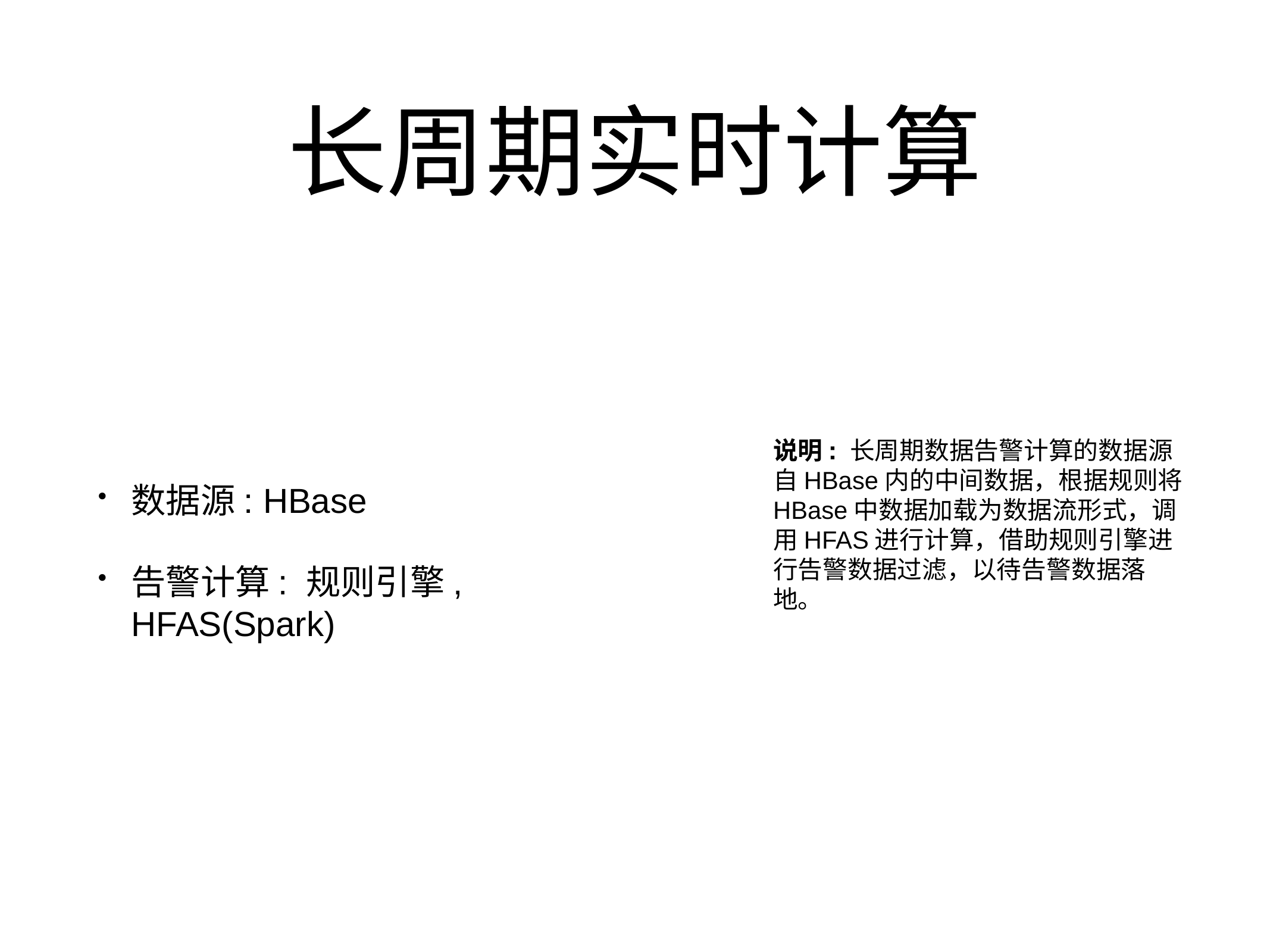

# 长周期实时计算
数据源: HBase
告警计算: 规则引擎, HFAS(Spark)
说明: 长周期数据告警计算的数据源自HBase内的中间数据，根据规则将HBase中数据加载为数据流形式，调用HFAS进行计算，借助规则引擎进行告警数据过滤，以待告警数据落地。